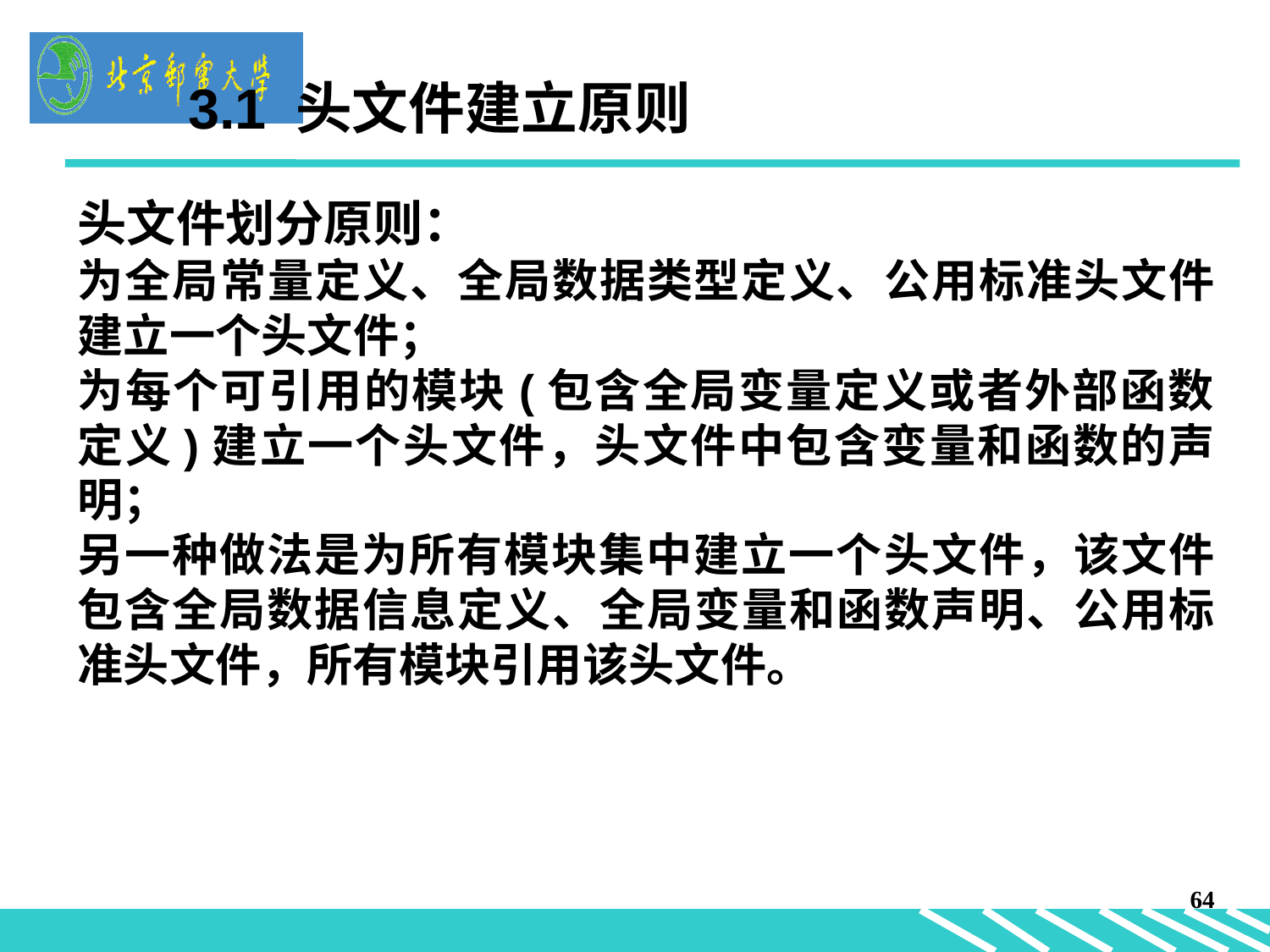

3.1 头文件建立原则
头文件划分原则：
为全局常量定义、全局数据类型定义、公用标准头文件建立一个头文件；
为每个可引用的模块(包含全局变量定义或者外部函数定义)建立一个头文件，头文件中包含变量和函数的声明；
另一种做法是为所有模块集中建立一个头文件，该文件包含全局数据信息定义、全局变量和函数声明、公用标准头文件，所有模块引用该头文件。

64